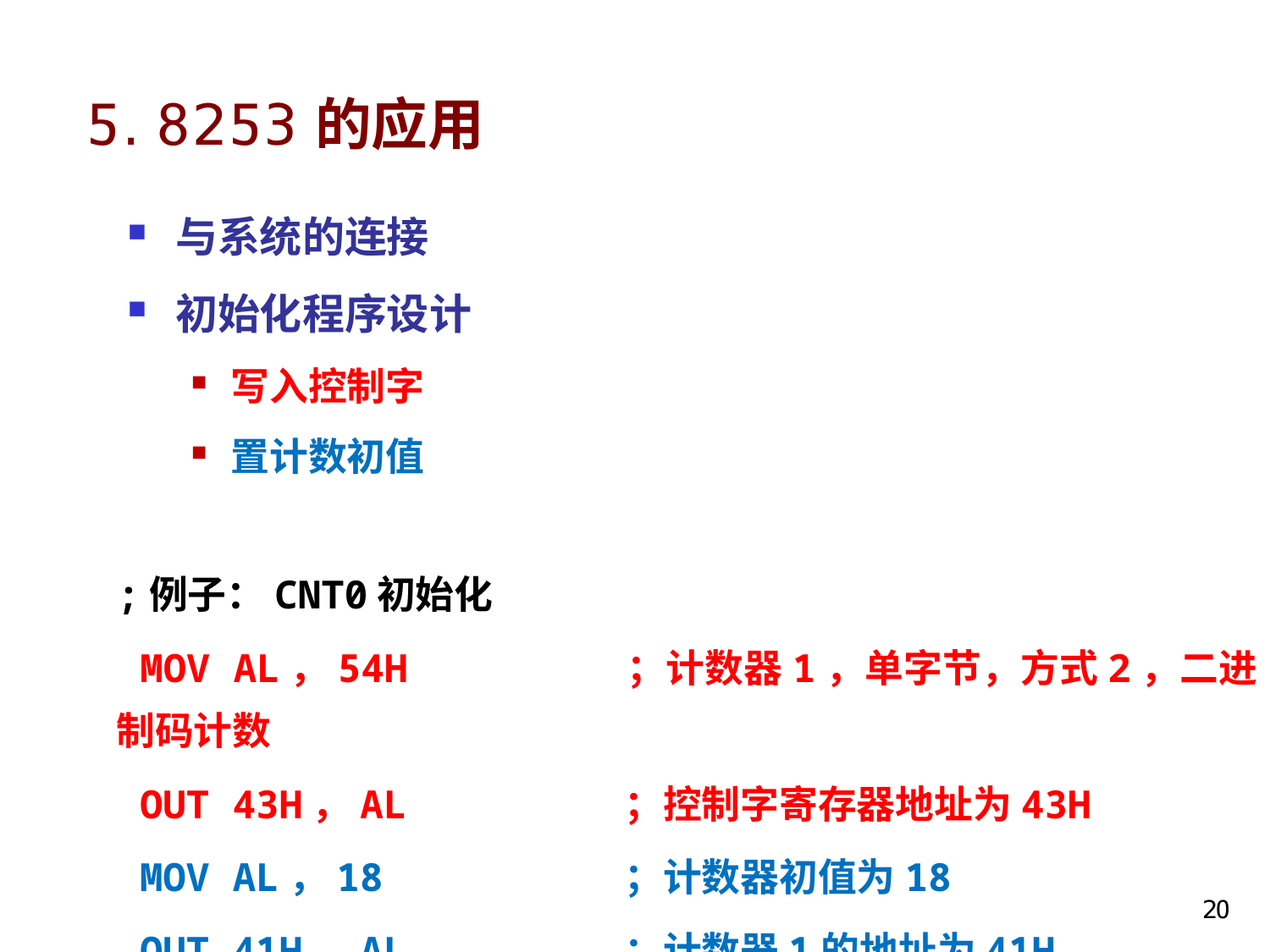

# 5. 8253的应用
与系统的连接
初始化程序设计
写入控制字
置计数初值
;例子：CNT0初始化
 MOV AL，54H    	；计数器1，单字节，方式2，二进制码计数
 OUT 43H，AL		；控制字寄存器地址为43H
 MOV AL，18		；计数器初值为18
 OUT 41H，AL		；计数器1的地址为41H
20